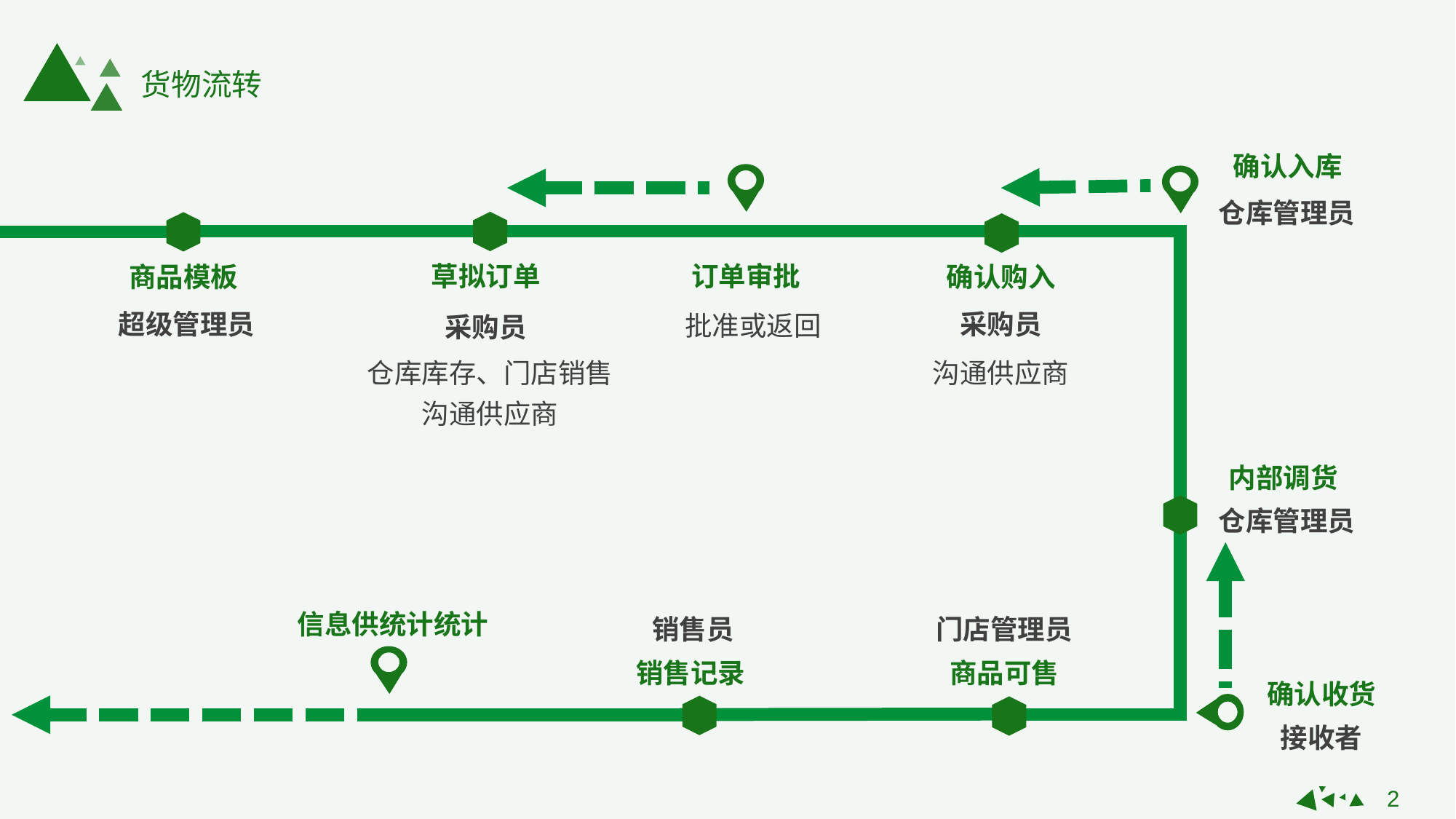

货物流转

确认入库

仓库管理员

订单审批
草拟订单
商品模板
确认购入
采购员
超级管理员
批准或返回
采购员
沟通供应商
仓库库存、门店销售
沟通供应商
内部调货
仓库管理员

信息供统计统计
销售员
门店管理员
商品可售
销售记录

确认收货

接收者
2